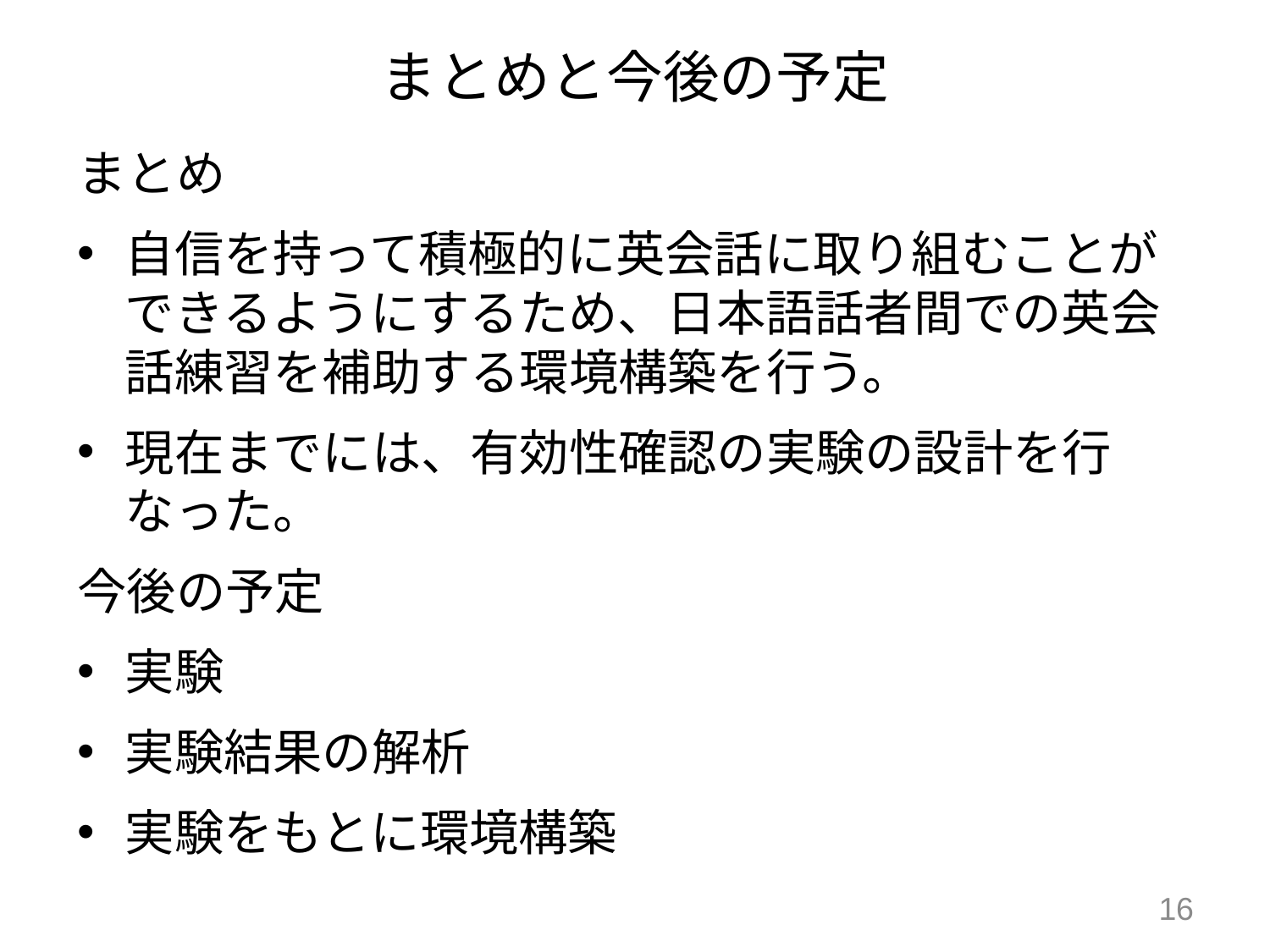

# まとめと今後の予定
まとめ
自信を持って積極的に英会話に取り組むことができるようにするため、日本語話者間での英会話練習を補助する環境構築を行う。
現在までには、有効性確認の実験の設計を行なった。
今後の予定
実験
実験結果の解析
実験をもとに環境構築
16